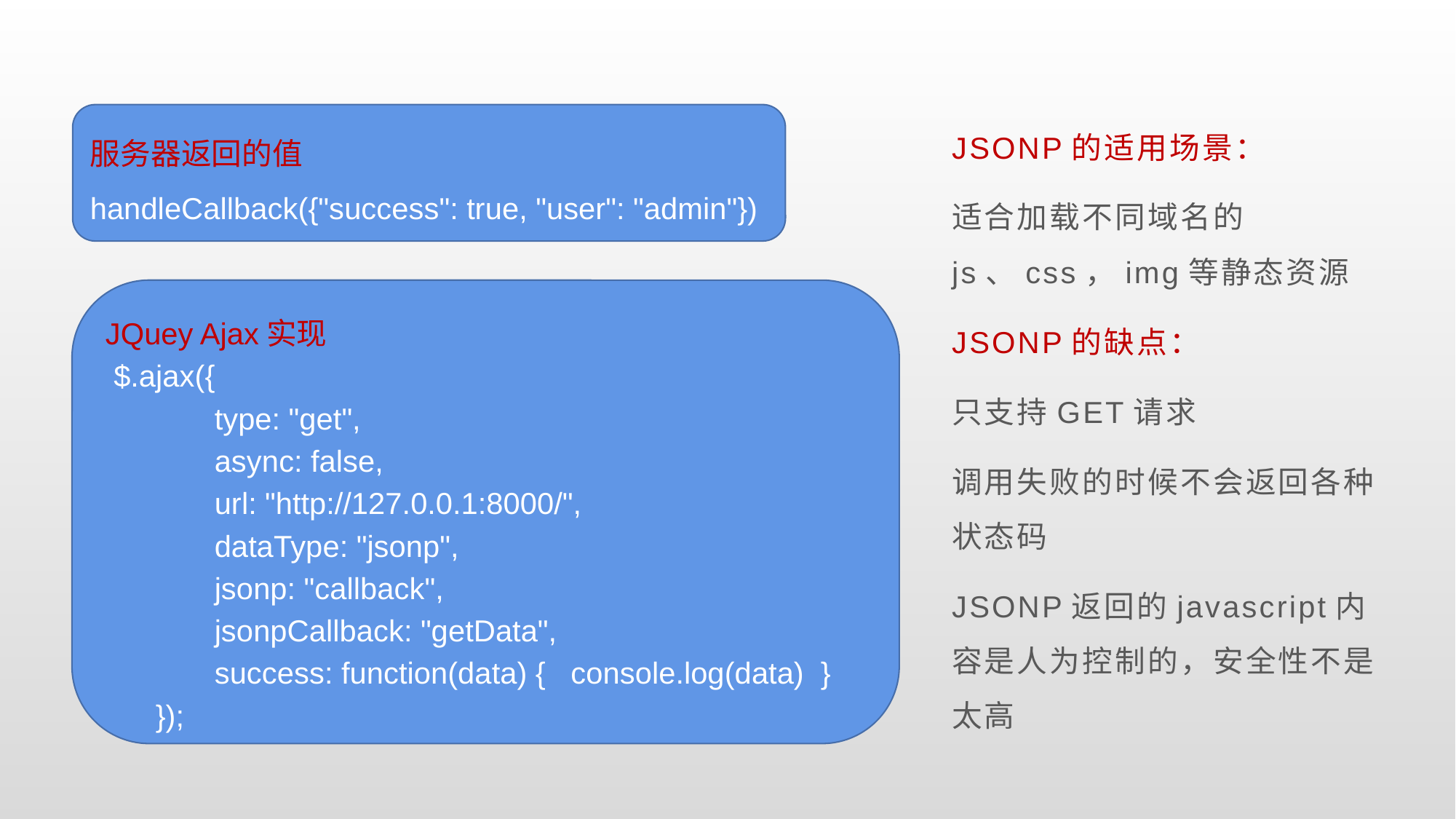

服务器返回的值
handleCallback({"success": true, "user": "admin"})
JSONP的适用场景：
适合加载不同域名的js、css，img等静态资源
JSONP的缺点：
只支持GET请求
调用失败的时候不会返回各种状态码
JSONP返回的javascript内容是人为控制的，安全性不是太高
JQuey Ajax实现
 $.ajax({
    	type: "get",
    	async: false,
    	url: "http://127.0.0.1:8000/",
    	dataType: "jsonp",
    	jsonp: "callback",
    	jsonpCallback: "getData",
    	success: function(data) {   console.log(data)  }
      });